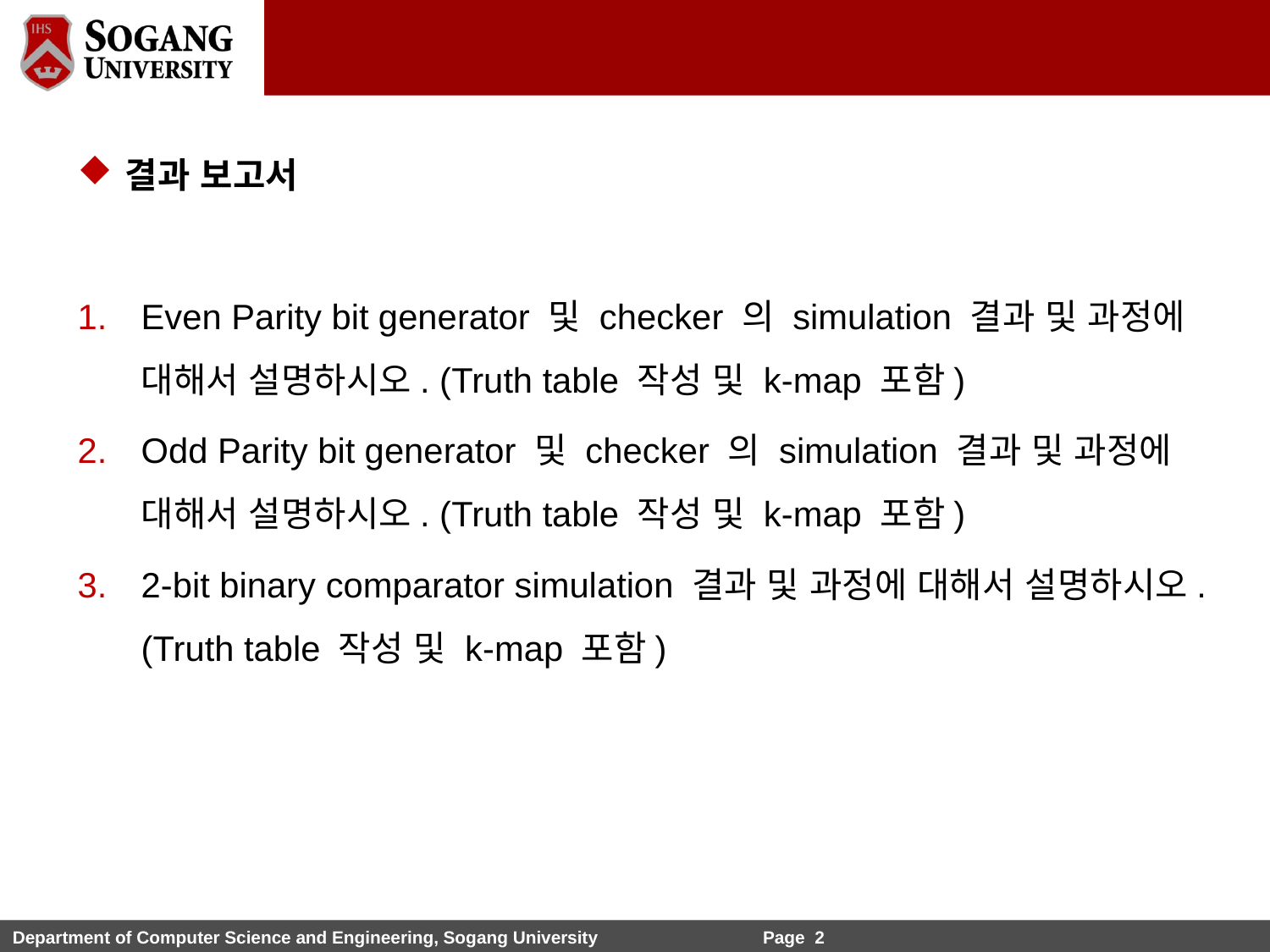

결과 보고서

Even Parity bit generator 및 checker 의 simulation 결과 및 과정에 대해서 설명하시오. (Truth table 작성 및 k-map 포함)
Odd Parity bit generator 및 checker 의 simulation 결과 및 과정에 대해서 설명하시오. (Truth table 작성 및 k-map 포함)
2-bit binary comparator simulation 결과 및 과정에 대해서 설명하시오. (Truth table 작성 및 k-map 포함)